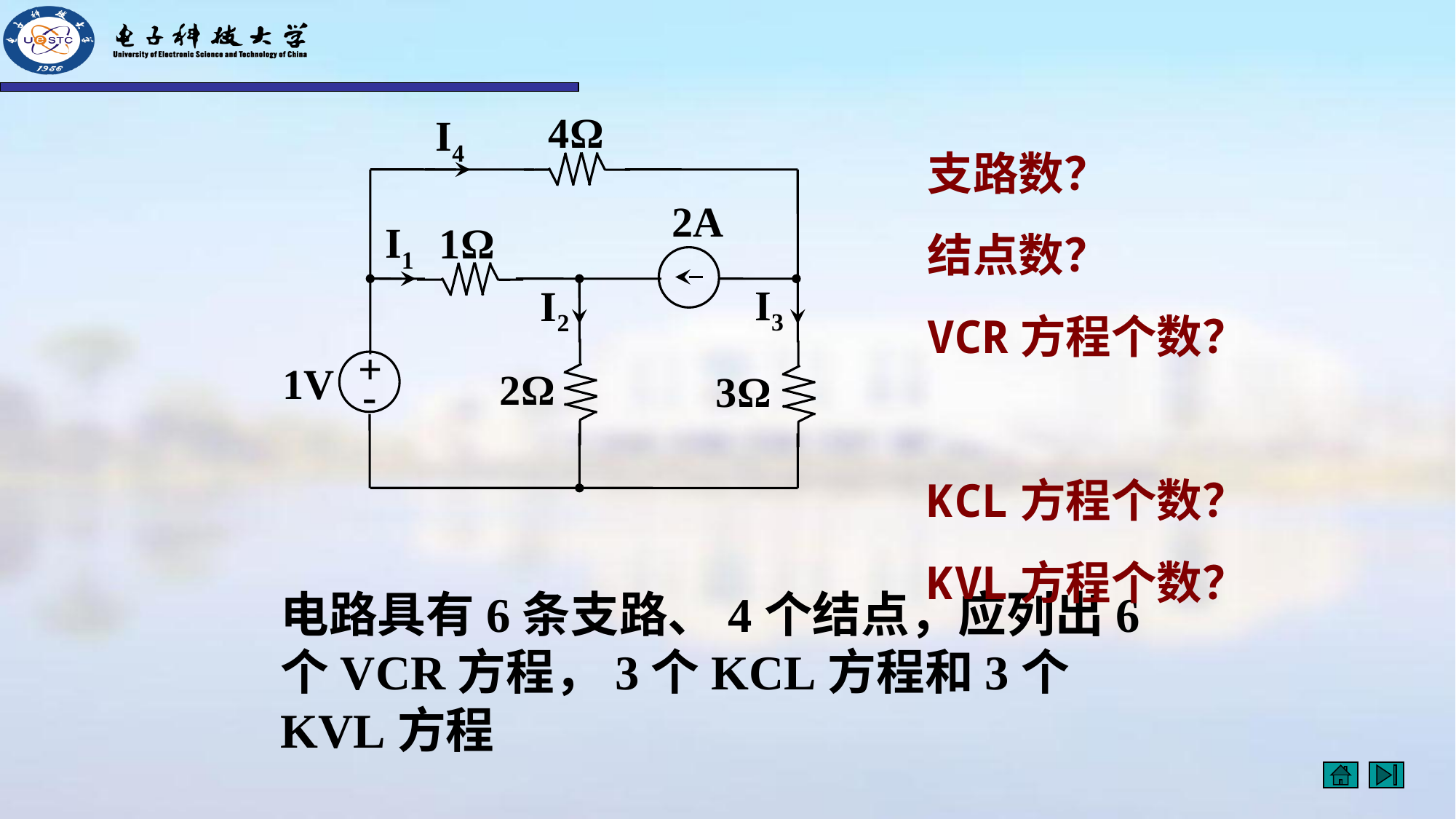

4Ω
I4

2A
I1
1Ω

I3
I2

+

-
1V
2Ω
3Ω

支路数？
结点数？
VCR方程个数？
KCL方程个数？
KVL方程个数？
电路具有6条支路、4个结点，应列出6个VCR方程，3个KCL方程和3个KVL方程